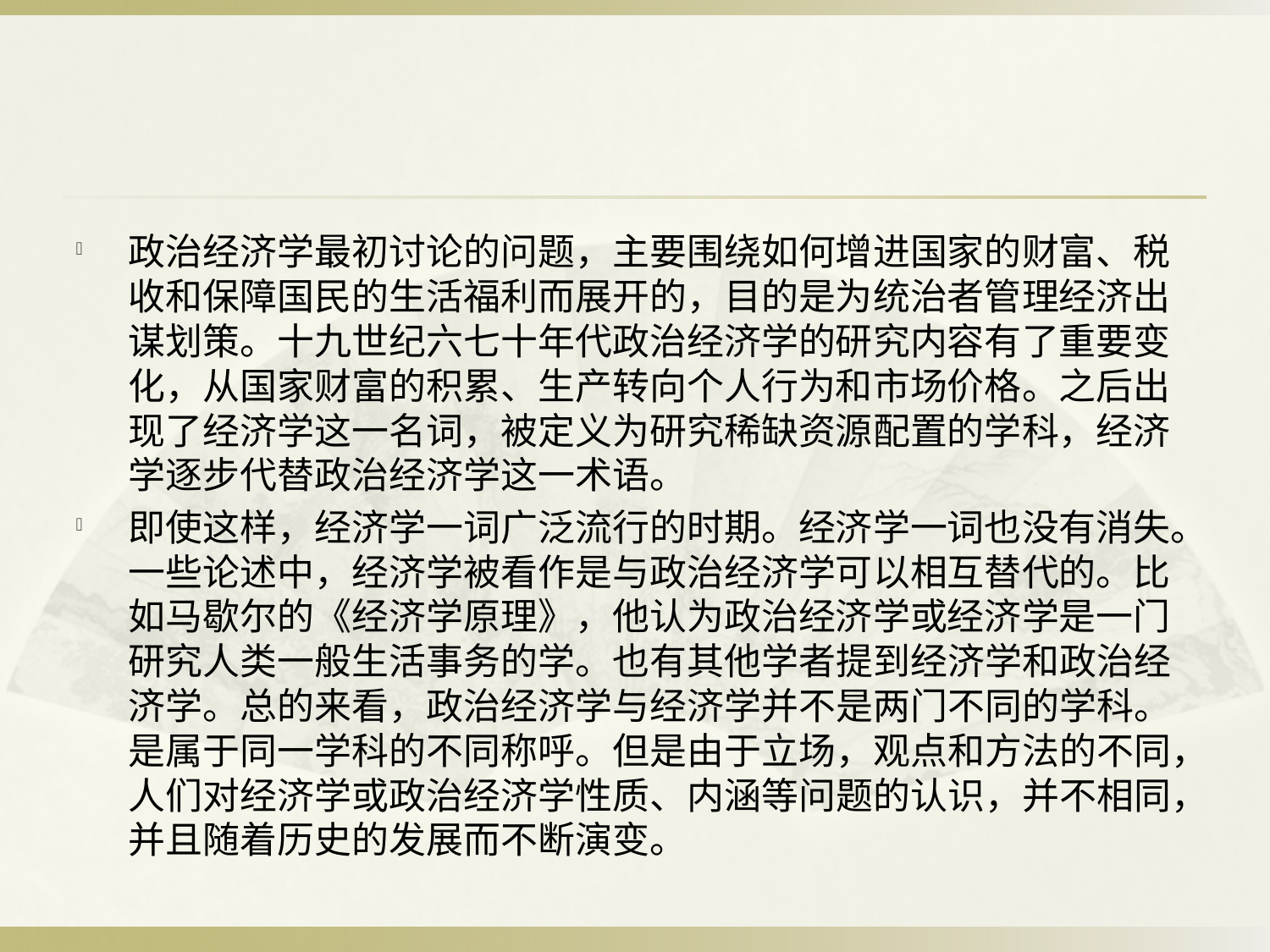

#
政治经济学最初讨论的问题，主要围绕如何增进国家的财富、税收和保障国民的生活福利而展开的，目的是为统治者管理经济出谋划策。十九世纪六七十年代政治经济学的研究内容有了重要变化，从国家财富的积累、生产转向个人行为和市场价格。之后出现了经济学这一名词，被定义为研究稀缺资源配置的学科，经济学逐步代替政治经济学这一术语。
即使这样，经济学一词广泛流行的时期。经济学一词也没有消失。一些论述中，经济学被看作是与政治经济学可以相互替代的。比如马歇尔的《经济学原理》，他认为政治经济学或经济学是一门研究人类一般生活事务的学。也有其他学者提到经济学和政治经济学。总的来看，政治经济学与经济学并不是两门不同的学科。是属于同一学科的不同称呼。但是由于立场，观点和方法的不同，人们对经济学或政治经济学性质、内涵等问题的认识，并不相同，并且随着历史的发展而不断演变。